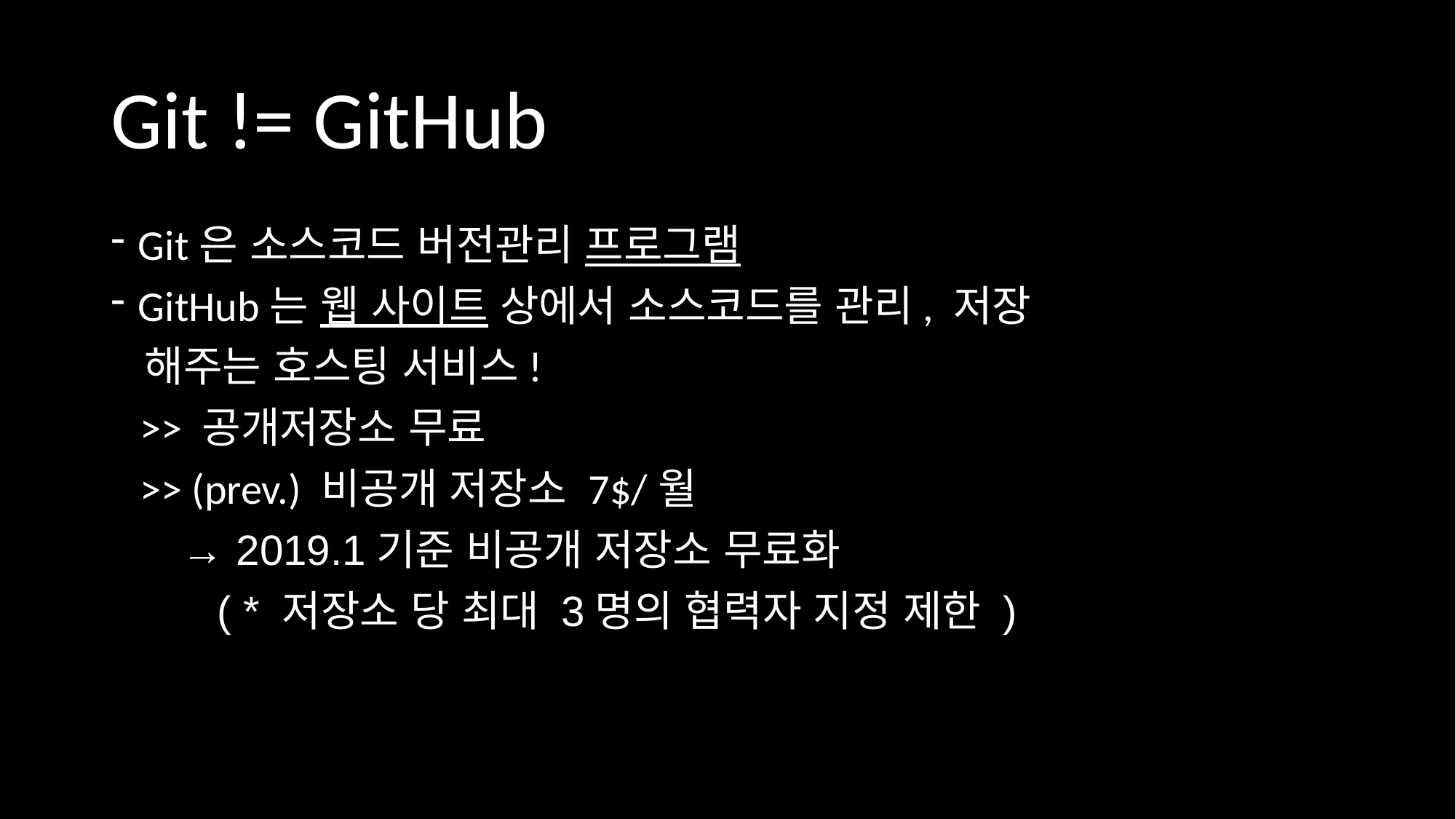

# Git != GitHub
Git은 소스코드 버전관리 프로그램
GitHub는 웹 사이트 상에서 소스코드를 관리, 저장
  해주는 호스팅 서비스!
   >> 공개저장소 무료
   >> (prev.) 비공개 저장소 7$/월
      → 2019.1기준 비공개 저장소 무료화
         ( * 저장소 당 최대 3명의 협력자 지정 제한 )